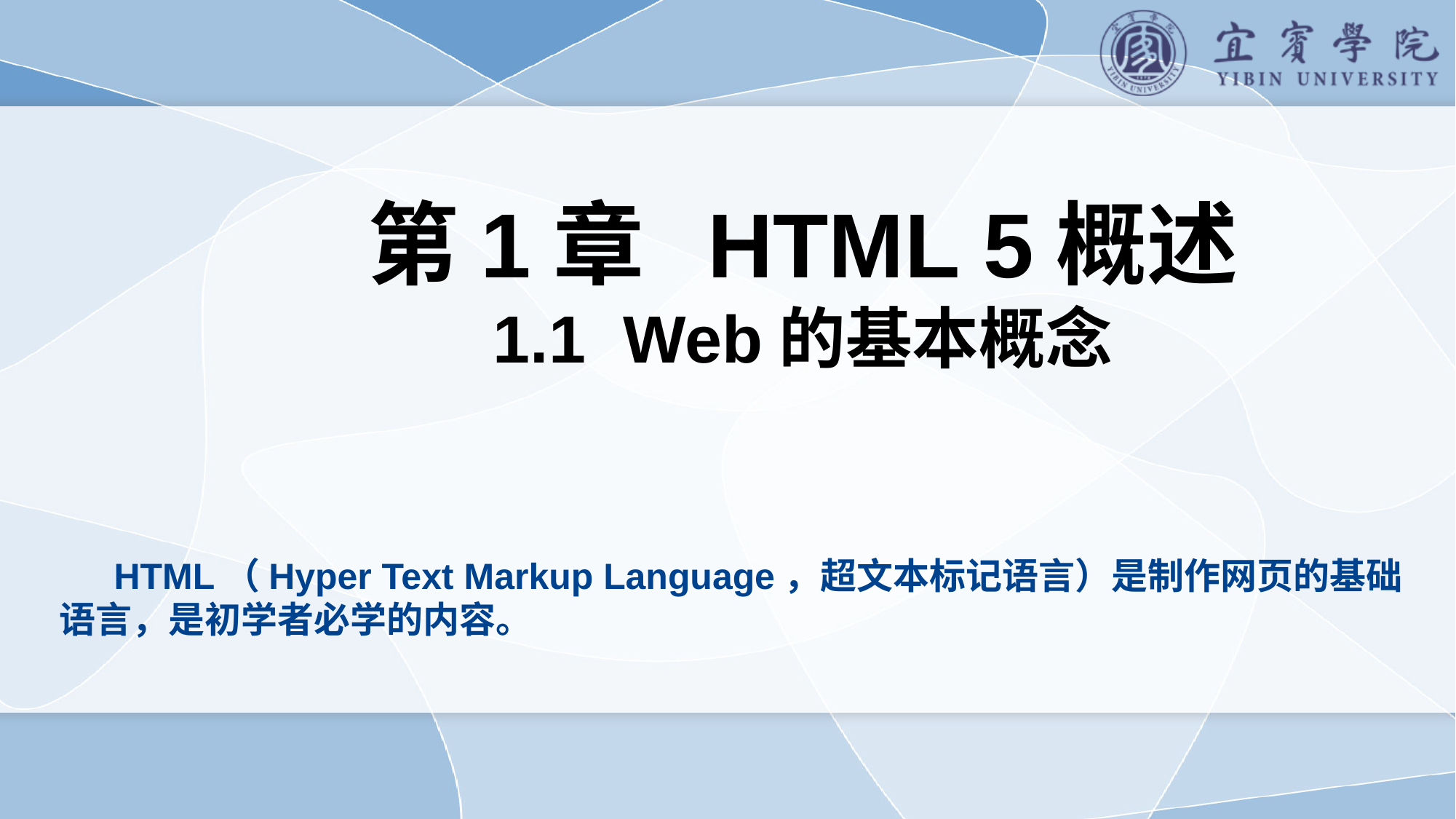

第1章  HTML 5概述
1.1  Web的基本概念
HTML（Hyper Text Markup Language，超文本标记语言）是制作网页的基础语言，是初学者必学的内容。